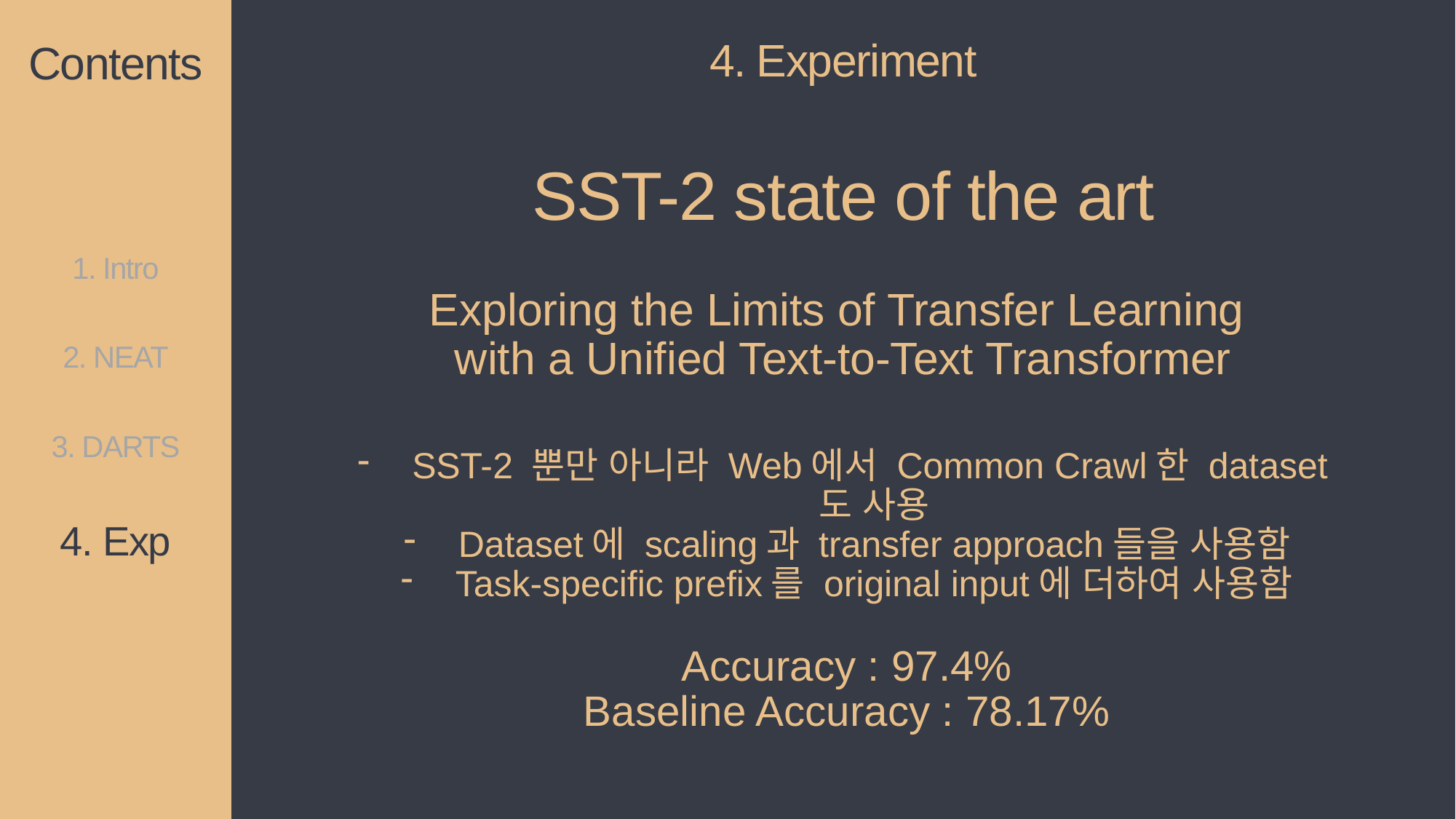

4. Experiment
Contents
SST-2 state of the art
1. Intro
Exploring the Limits of Transfer Learning
with a Unified Text-to-Text Transformer
2. NEAT
SST-2 뿐만 아니라 Web에서 Common Crawl한 dataset도 사용
Dataset에 scaling과 transfer approach들을 사용함
Task-specific prefix를 original input에 더하여 사용함

Accuracy : 97.4%
Baseline Accuracy : 78.17%
3. DARTS
4. Exp